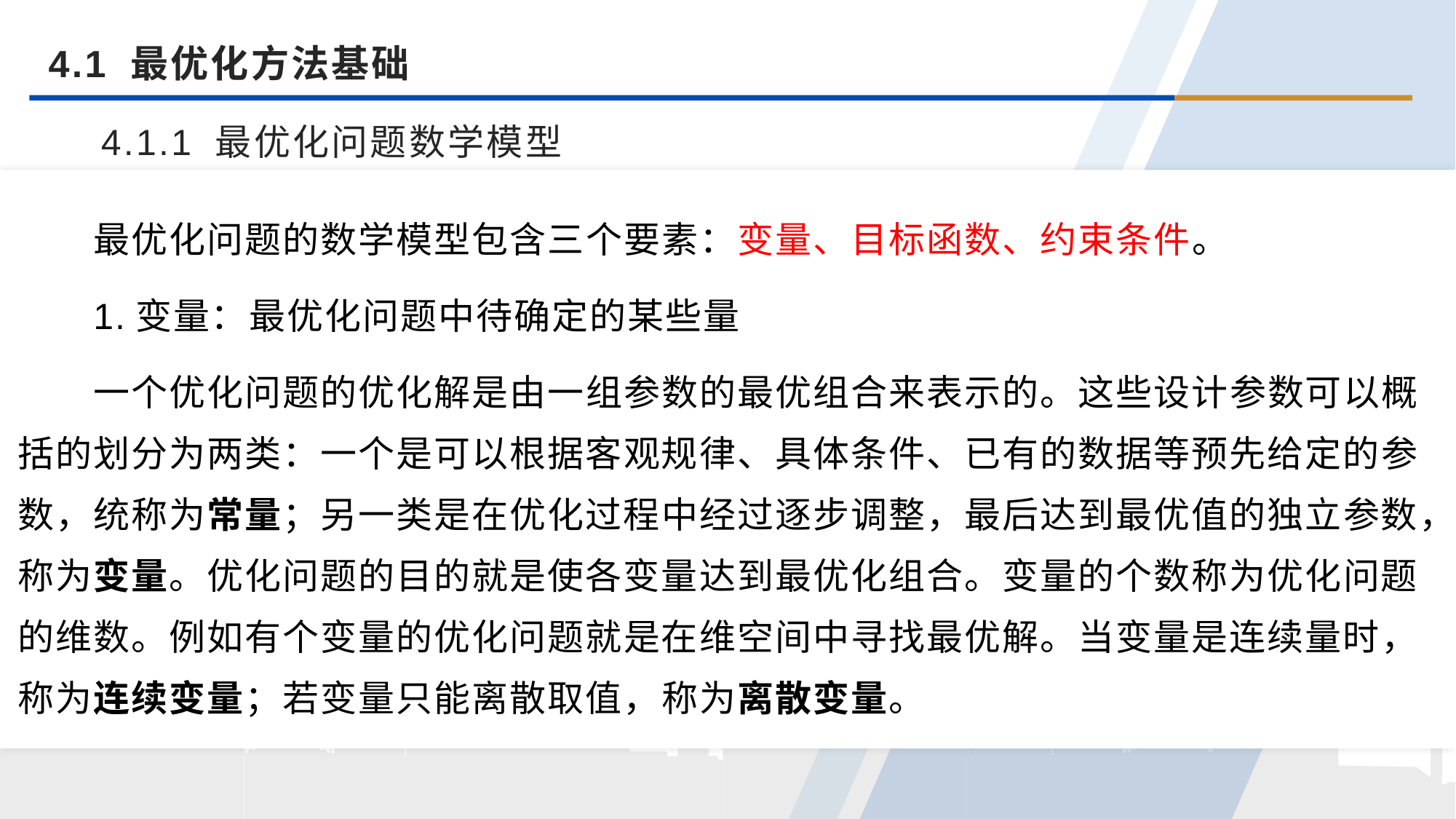

4.1 最优化方法基础
 4.1.1 最优化问题数学模型

最优化问题的数学模型包含三个要素：变量、目标函数、约束条件。
1.变量：最优化问题中待确定的某些量
一个优化问题的优化解是由一组参数的最优组合来表示的。这些设计参数可以概括的划分为两类：一个是可以根据客观规律、具体条件、已有的数据等预先给定的参数，统称为常量；另一类是在优化过程中经过逐步调整，最后达到最优值的独立参数，称为变量。优化问题的目的就是使各变量达到最优化组合。变量的个数称为优化问题的维数。例如有个变量的优化问题就是在维空间中寻找最优解。当变量是连续量时，称为连续变量；若变量只能离散取值，称为离散变量。